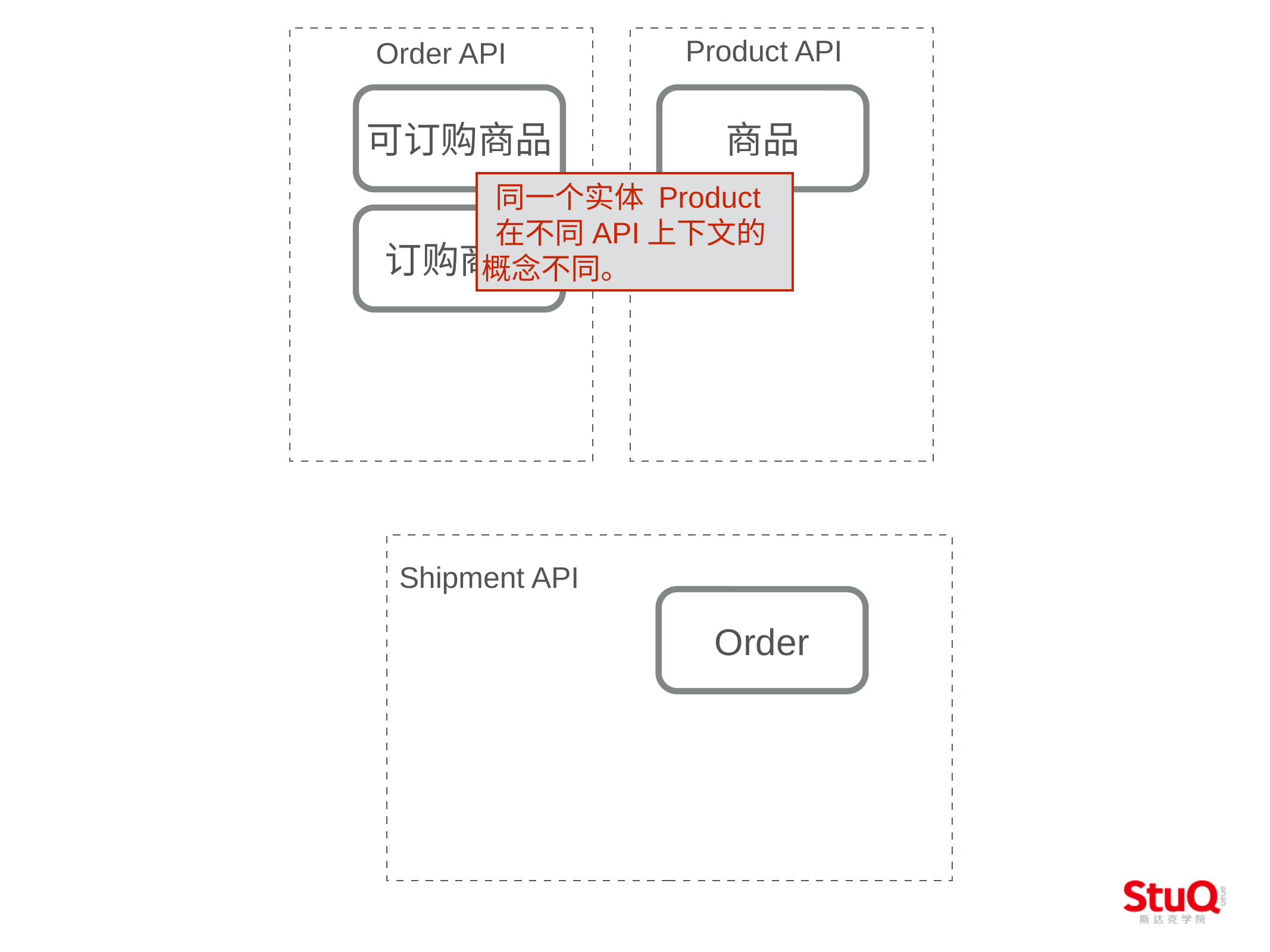

Product API
Order API

可订购商品
商品
 同一个实体 Product
 在不同API上下文的概念不同。

订购商品

Shipment API

Order